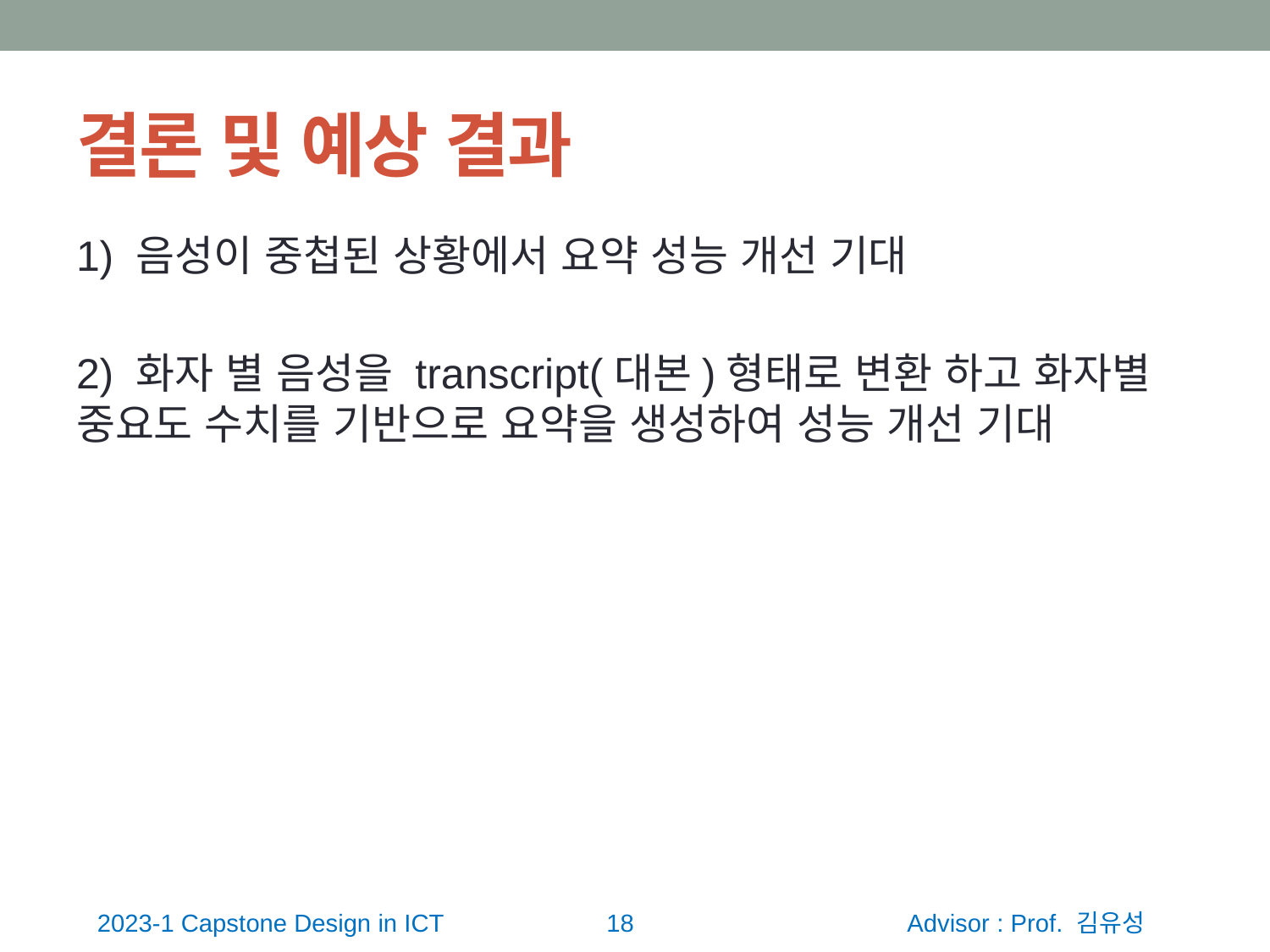

# 결론 및 예상 결과
1) 음성이 중첩된 상황에서 요약 성능 개선 기대

2) 화자 별 음성을 transcript(대본)형태로 변환 하고 화자별 중요도 수치를 기반으로 요약을 생성하여 성능 개선 기대